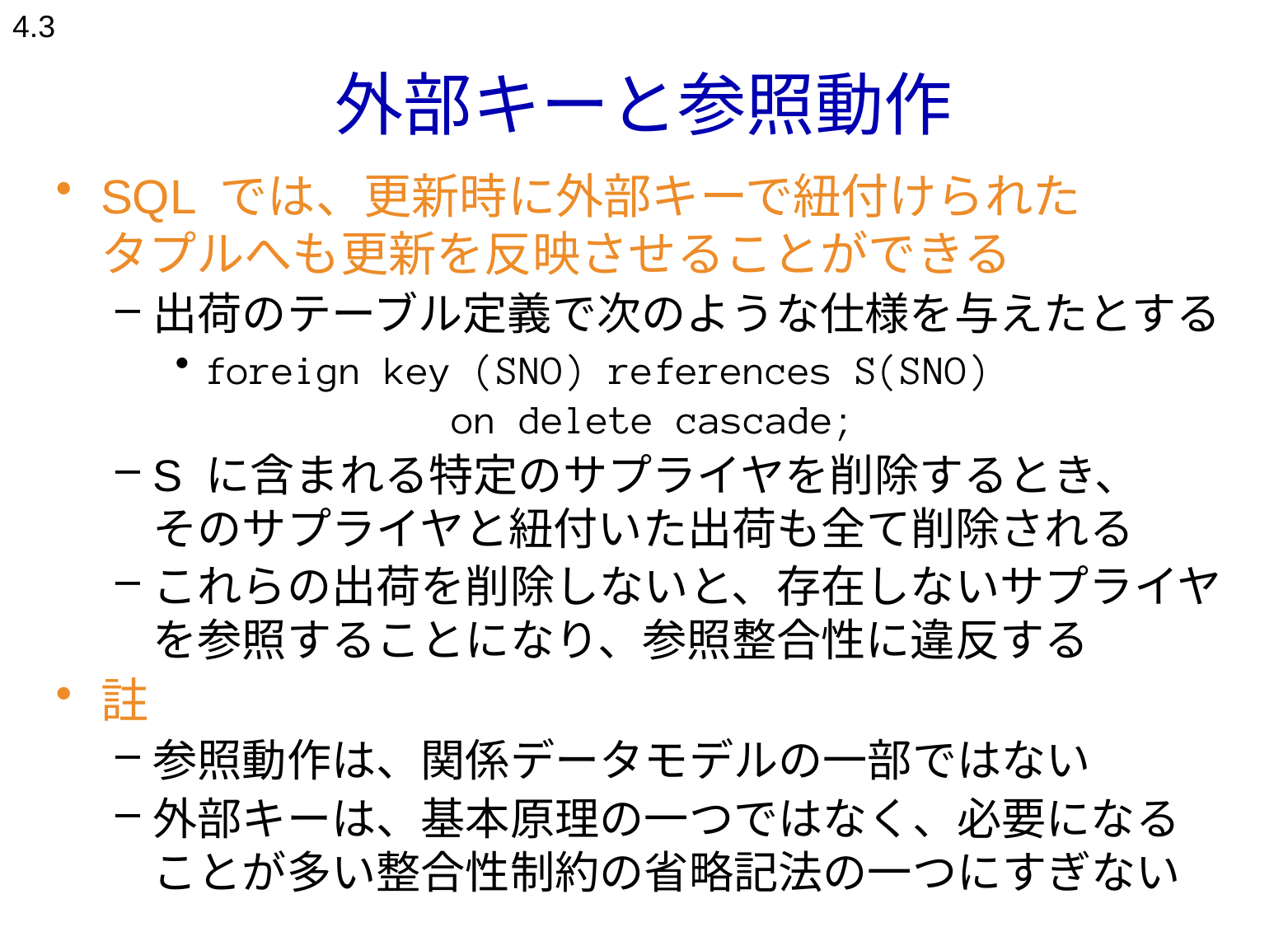

4.3
# 外部キーと参照動作
SQL では、更新時に外部キーで紐付けられた
タプルへも更新を反映させることができる
出荷のテーブル定義で次のような仕様を与えたとする
foreign key (SNO) references S(SNO)
		on delete cascade;
S に含まれる特定のサプライヤを削除するとき、
そのサプライヤと紐付いた出荷も全て削除される
これらの出荷を削除しないと、存在しないサプライヤを参照することになり、参照整合性に違反する
註
参照動作は、関係データモデルの一部ではない
外部キーは、基本原理の一つではなく、必要になる
ことが多い整合性制約の省略記法の一つにすぎない